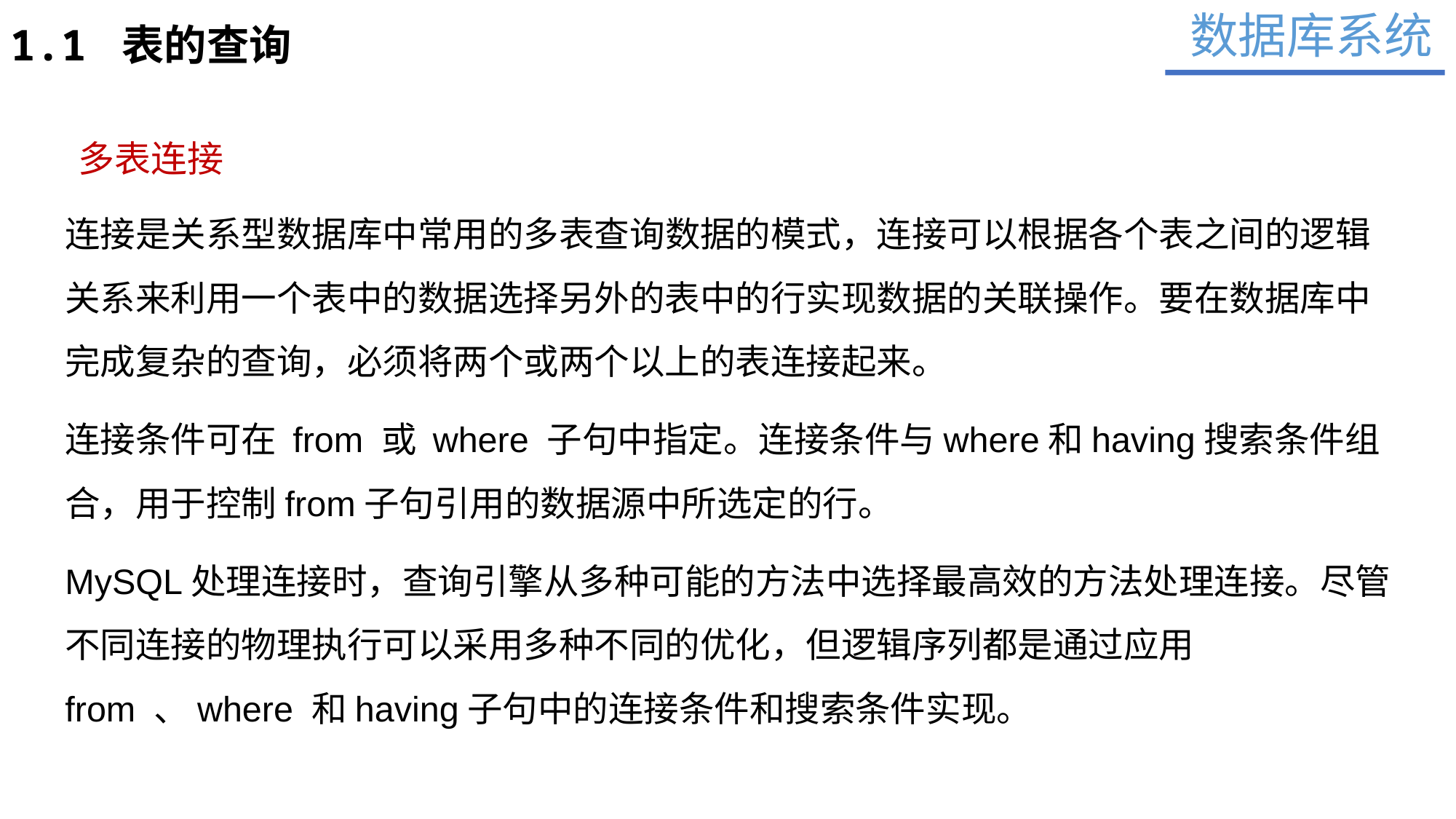

数据库系统
1.1 表的查询

多表连接
连接是关系型数据库中常用的多表查询数据的模式，连接可以根据各个表之间的逻辑关系来利用一个表中的数据选择另外的表中的行实现数据的关联操作。要在数据库中完成复杂的查询，必须将两个或两个以上的表连接起来。
连接条件可在 from 或 where 子句中指定。连接条件与where和having搜索条件组合，用于控制from子句引用的数据源中所选定的行。
MySQL处理连接时，查询引擎从多种可能的方法中选择最高效的方法处理连接。尽管不同连接的物理执行可以采用多种不同的优化，但逻辑序列都是通过应用from 、where 和having子句中的连接条件和搜索条件实现。